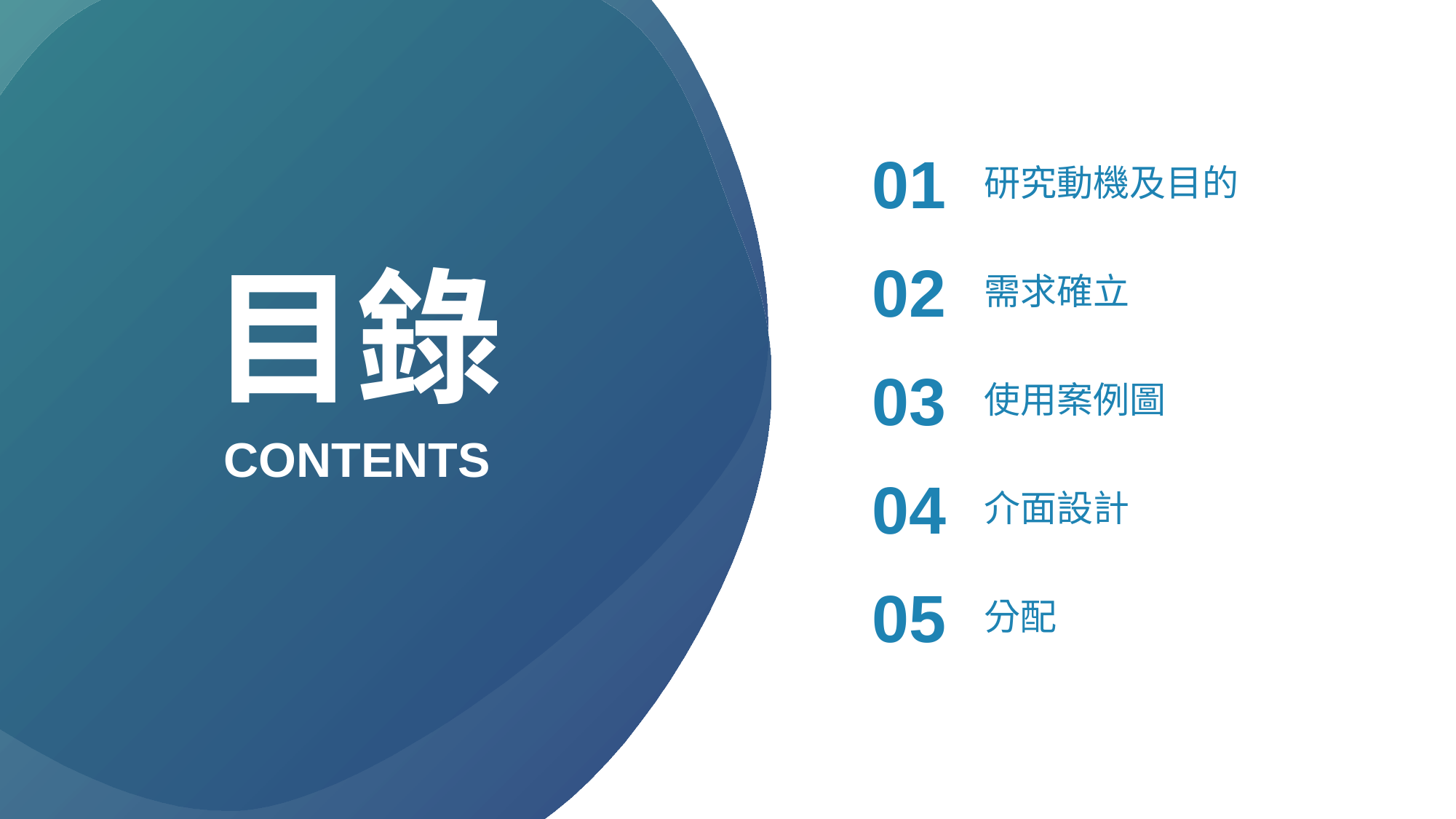

01
研究動機及目的
目錄
02
需求確立
03
使用案例圖
CONTENTS
04
介面設計
05
分配